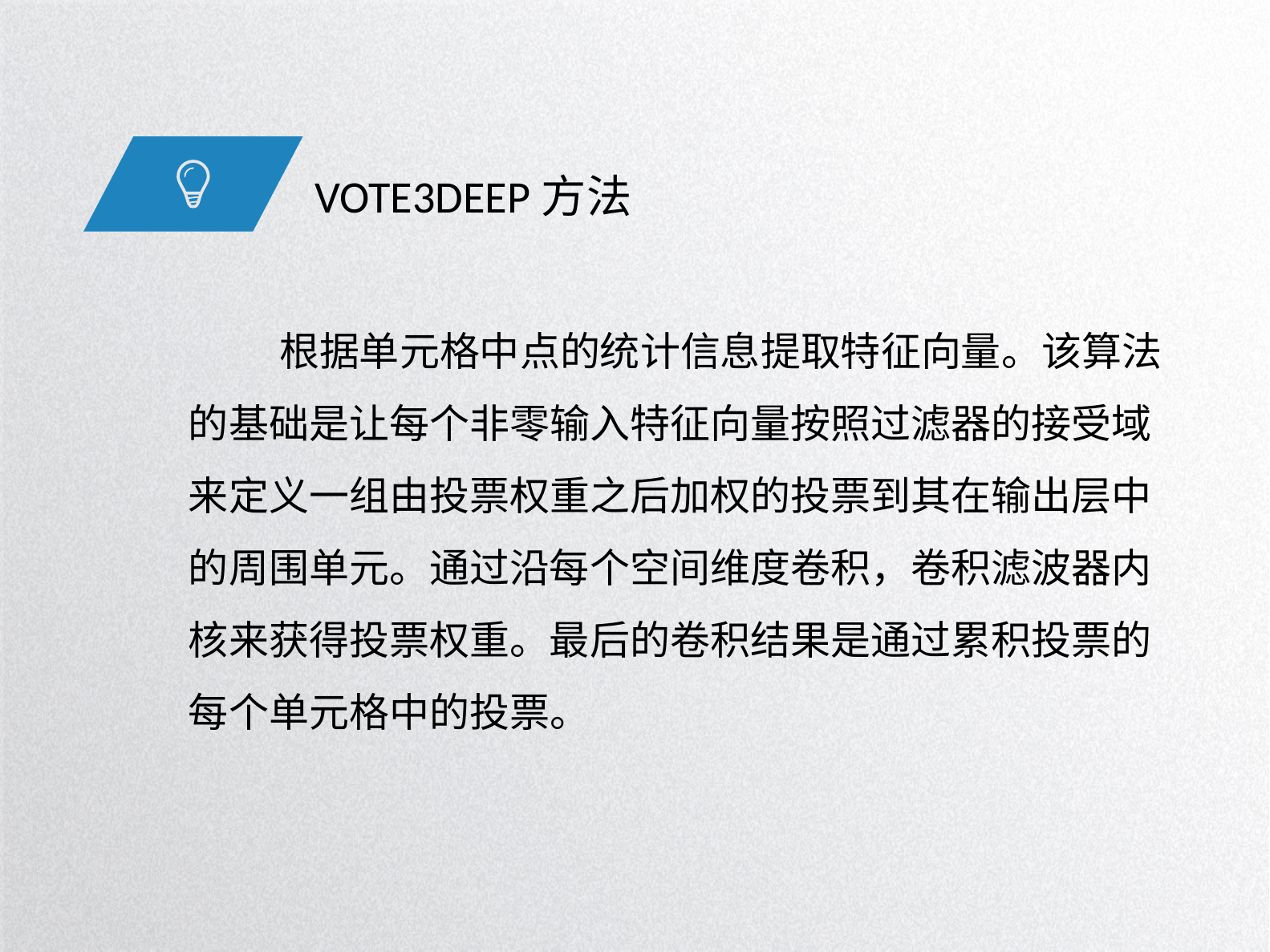

VOTE3DEEP方法
         根据单元格中点的统计信息提取特征向量。该算法的基础是让每个非零输入特征向量按照过滤器的接受域来定义一组由投票权重之后加权的投票到其在输出层中的周围单元。通过沿每个空间维度卷积，卷积滤波器内核来获得投票权重。最后的卷积结果是通过累积投票的每个单元格中的投票。

#